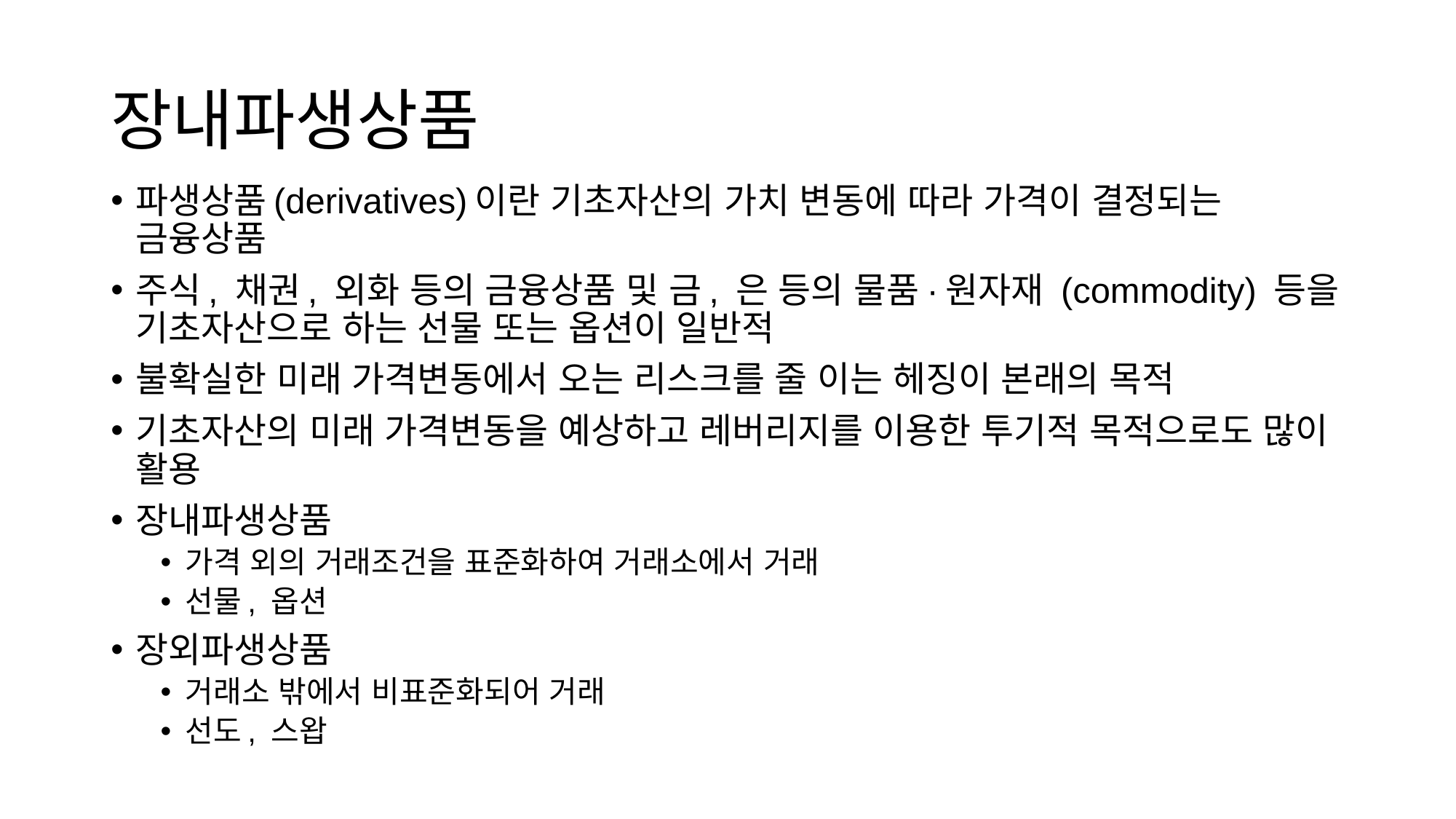

# 장내파생상품
파생상품(derivatives)이란 기초자산의 가치 변동에 따라 가격이 결정되는 금융상품
주식, 채권, 외화 등의 금융상품 및 금, 은 등의 물품·원자재 (commodity) 등을 기초자산으로 하는 선물 또는 옵션이 일반적
불확실한 미래 가격변동에서 오는 리스크를 줄 이는 헤징이 본래의 목적
기초자산의 미래 가격변동을 예상하고 레버리지를 이용한 투기적 목적으로도 많이 활용
장내파생상품
가격 외의 거래조건을 표준화하여 거래소에서 거래
선물, 옵션
장외파생상품
거래소 밖에서 비표준화되어 거래
선도, 스왑